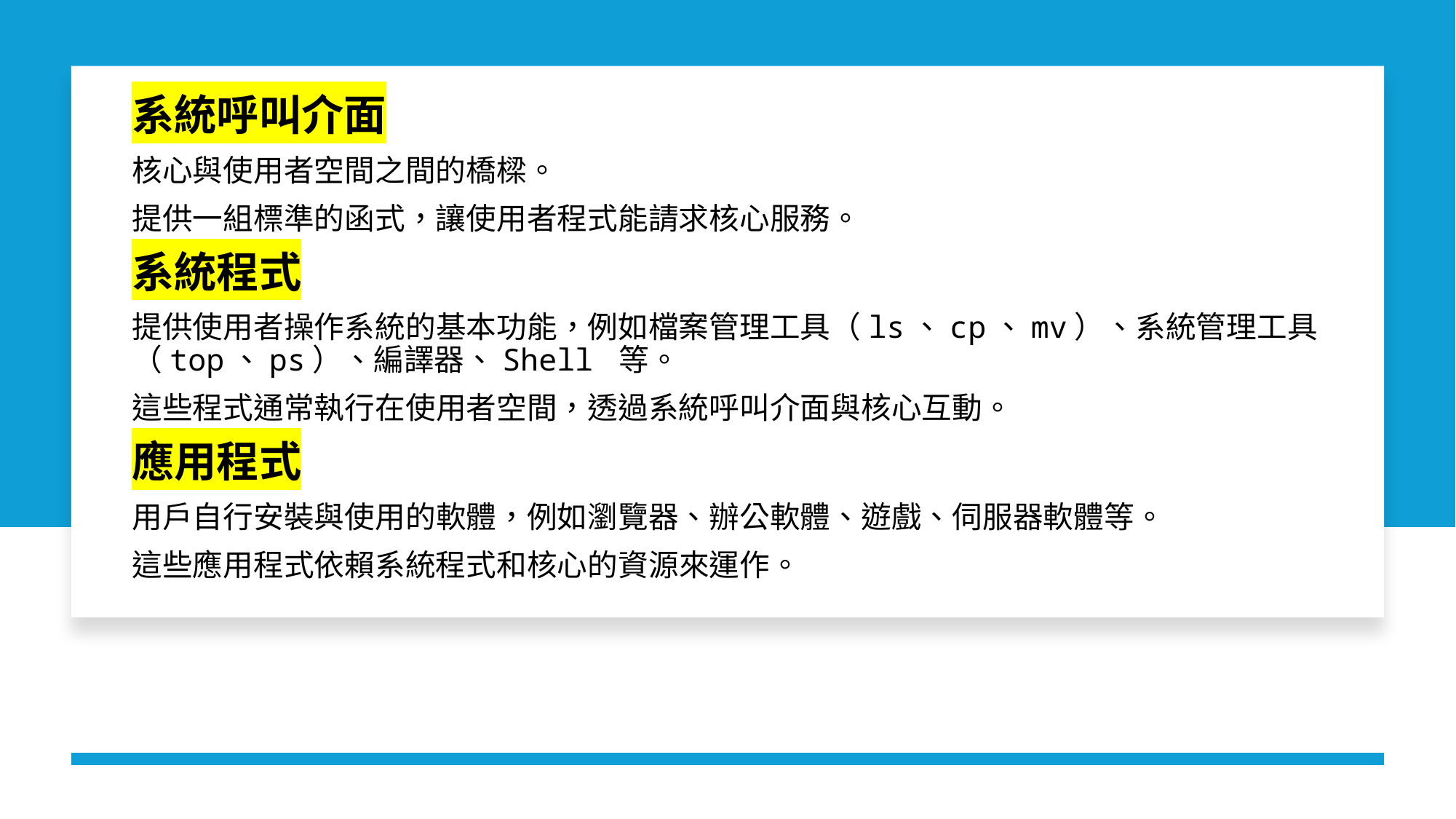

系統呼叫介面
核心與使用者空間之間的橋樑。
提供一組標準的函式，讓使用者程式能請求核心服務。
系統程式
提供使用者操作系統的基本功能，例如檔案管理工具（ls、cp、mv）、系統管理工具（top、ps）、編譯器、Shell 等。
這些程式通常執行在使用者空間，透過系統呼叫介面與核心互動。
應用程式
用戶自行安裝與使用的軟體，例如瀏覽器、辦公軟體、遊戲、伺服器軟體等。
這些應用程式依賴系統程式和核心的資源來運作。